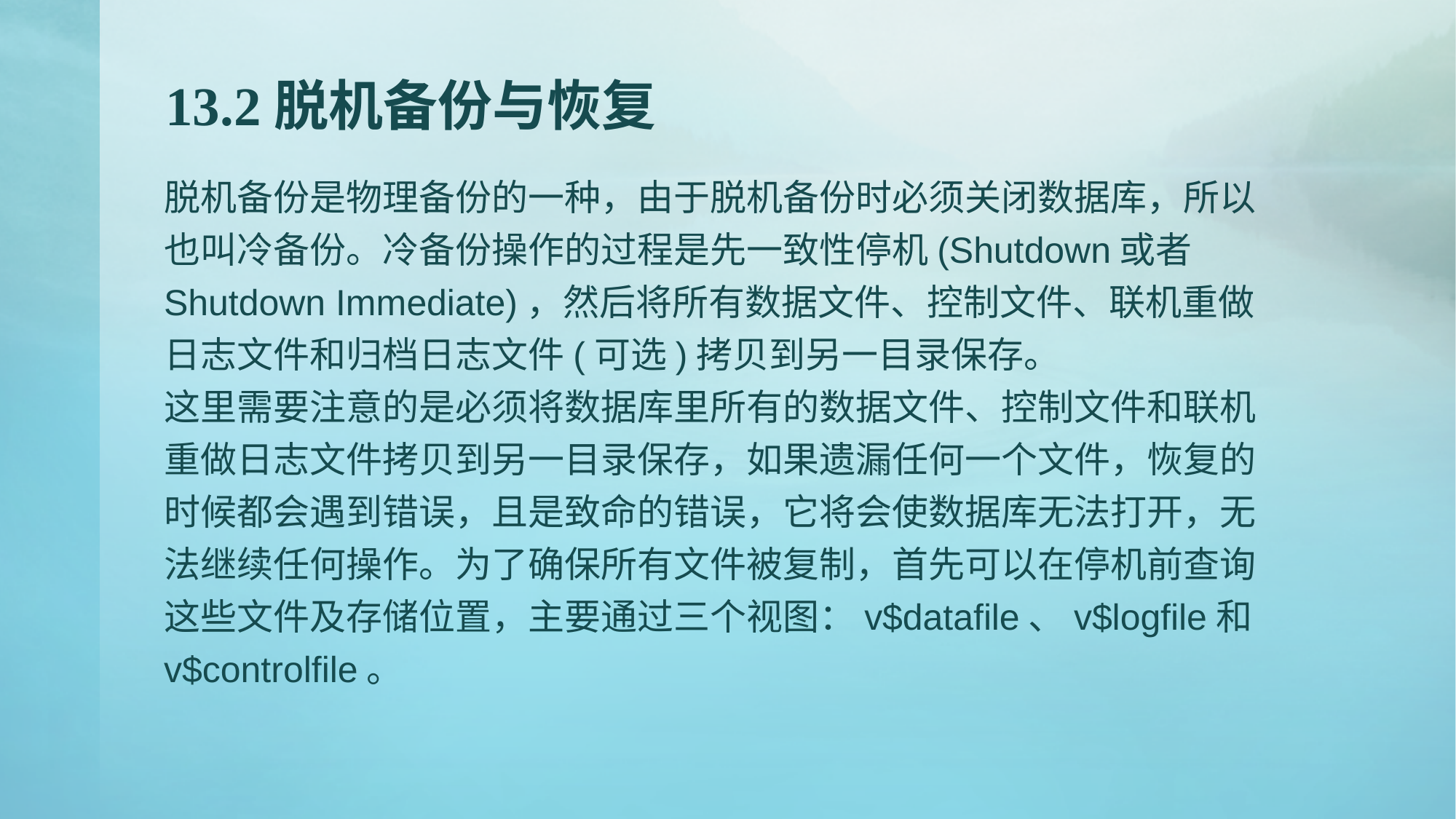

# 13.2脱机备份与恢复
脱机备份是物理备份的一种，由于脱机备份时必须关闭数据库，所以也叫冷备份。冷备份操作的过程是先一致性停机(Shutdown或者Shutdown Immediate)，然后将所有数据文件、控制文件、联机重做日志文件和归档日志文件(可选)拷贝到另一目录保存。
这里需要注意的是必须将数据库里所有的数据文件、控制文件和联机重做日志文件拷贝到另一目录保存，如果遗漏任何一个文件，恢复的时候都会遇到错误，且是致命的错误，它将会使数据库无法打开，无法继续任何操作。为了确保所有文件被复制，首先可以在停机前查询这些文件及存储位置，主要通过三个视图：v$datafile、v$logfile和v$controlfile。